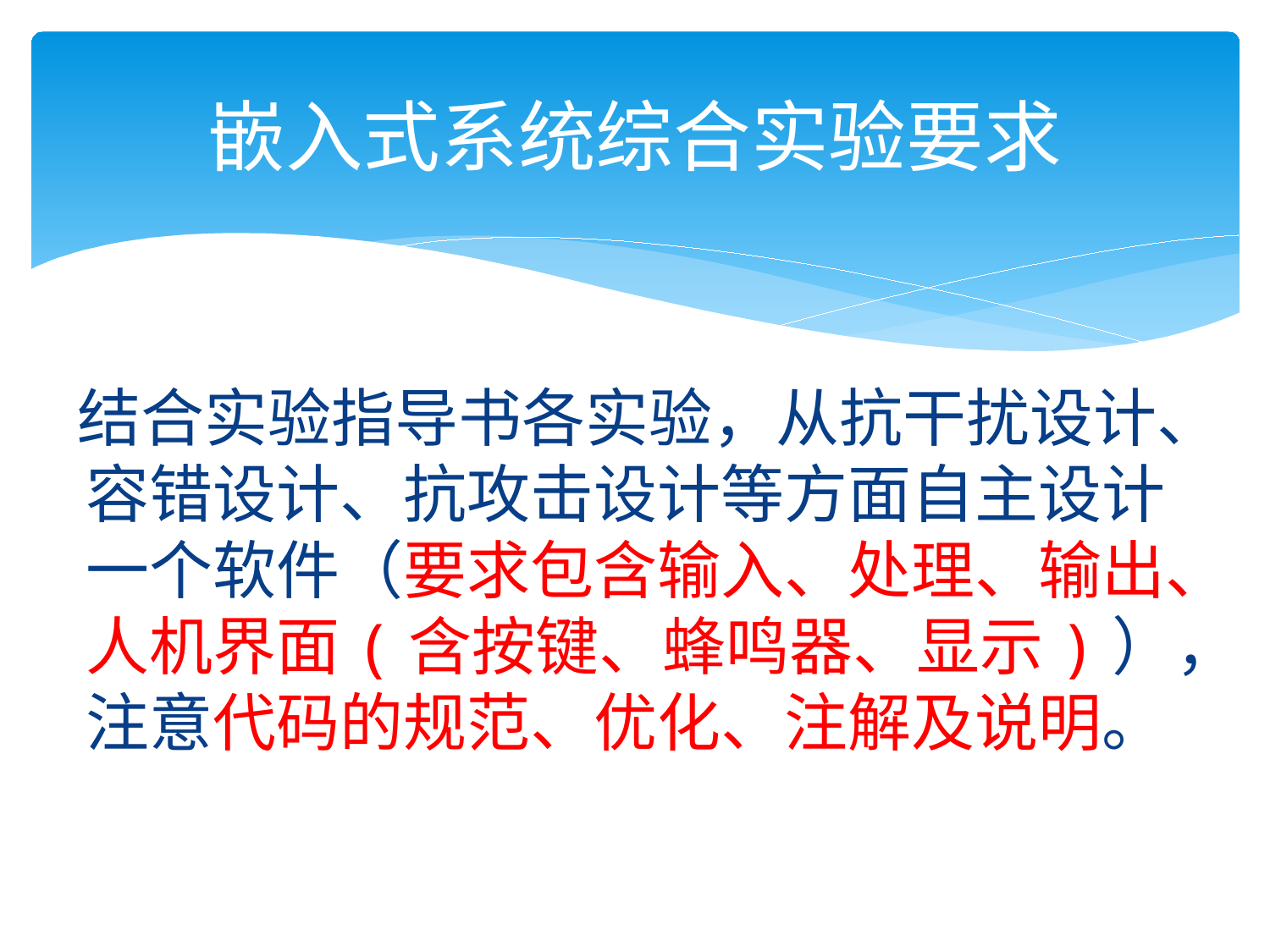

# 嵌入式系统综合实验要求
 结合实验指导书各实验，从抗干扰设计、容错设计、抗攻击设计等方面自主设计一个软件（要求包含输入、处理、输出、人机界面(含按键、蜂鸣器、显示)），注意代码的规范、优化、注解及说明。